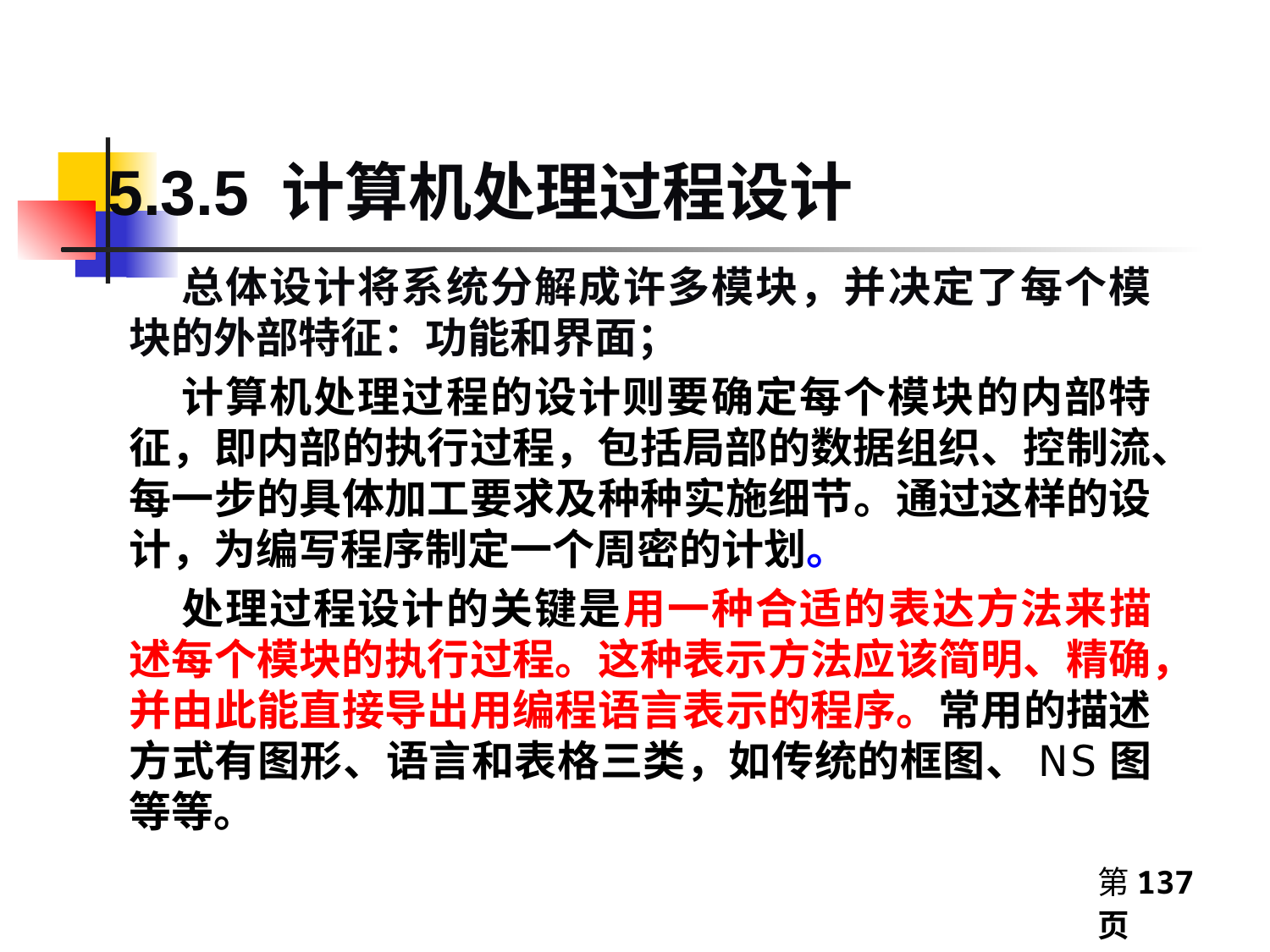

# 5.3.5 计算机处理过程设计
总体设计将系统分解成许多模块，并决定了每个模块的外部特征：功能和界面；
计算机处理过程的设计则要确定每个模块的内部特征，即内部的执行过程，包括局部的数据组织、控制流、每一步的具体加工要求及种种实施细节。通过这样的设计，为编写程序制定一个周密的计划。
处理过程设计的关键是用一种合适的表达方法来描述每个模块的执行过程。这种表示方法应该简明、精确，并由此能直接导出用编程语言表示的程序。常用的描述方式有图形、语言和表格三类，如传统的框图、NS图等等。